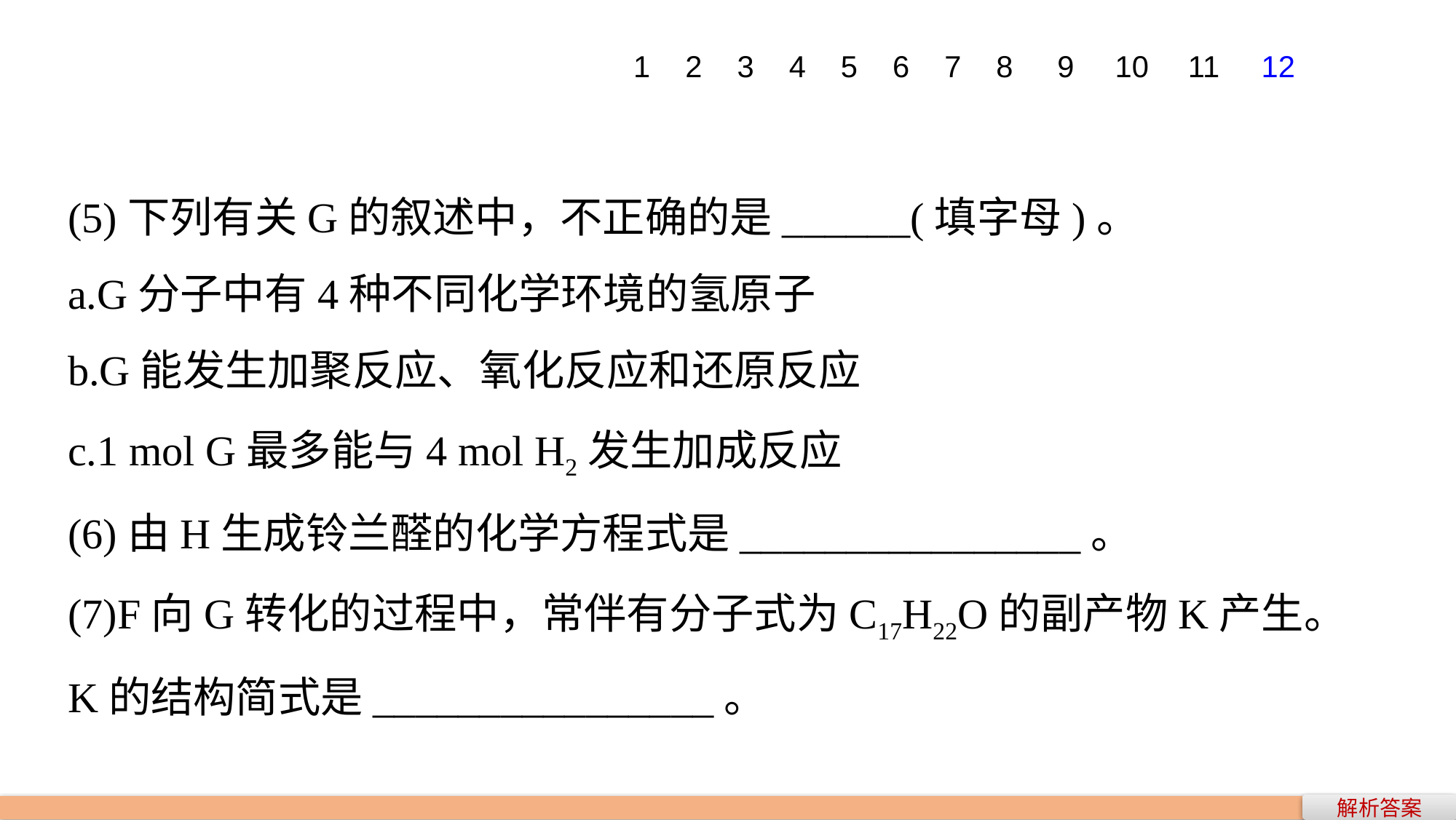

1
2
3
4
5
6
7
8
9
10
11
12
(5)下列有关G的叙述中，不正确的是______(填字母)。
a.G分子中有4种不同化学环境的氢原子
b.G能发生加聚反应、氧化反应和还原反应
c.1 mol G最多能与4 mol H2发生加成反应
(6)由H生成铃兰醛的化学方程式是________________。
(7)F向G转化的过程中，常伴有分子式为C17H22O的副产物K产生。K的结构简式是________________。
解析答案